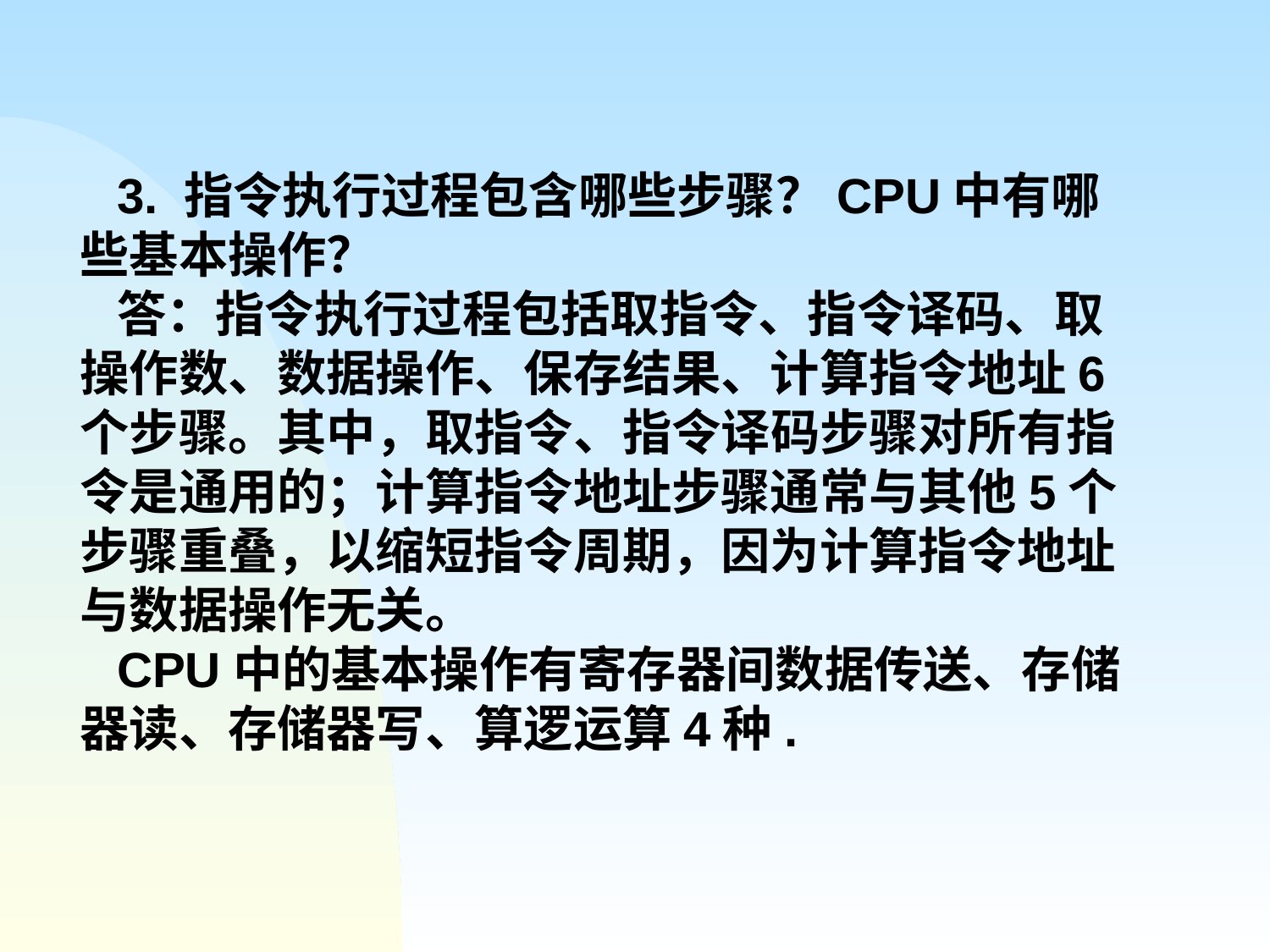

3. 指令执行过程包含哪些步骤？CPU中有哪些基本操作？
答：指令执行过程包括取指令、指令译码、取操作数、数据操作、保存结果、计算指令地址6个步骤。其中，取指令、指令译码步骤对所有指令是通用的；计算指令地址步骤通常与其他5个步骤重叠，以缩短指令周期，因为计算指令地址与数据操作无关。
CPU中的基本操作有寄存器间数据传送、存储器读、存储器写、算逻运算4种.
135